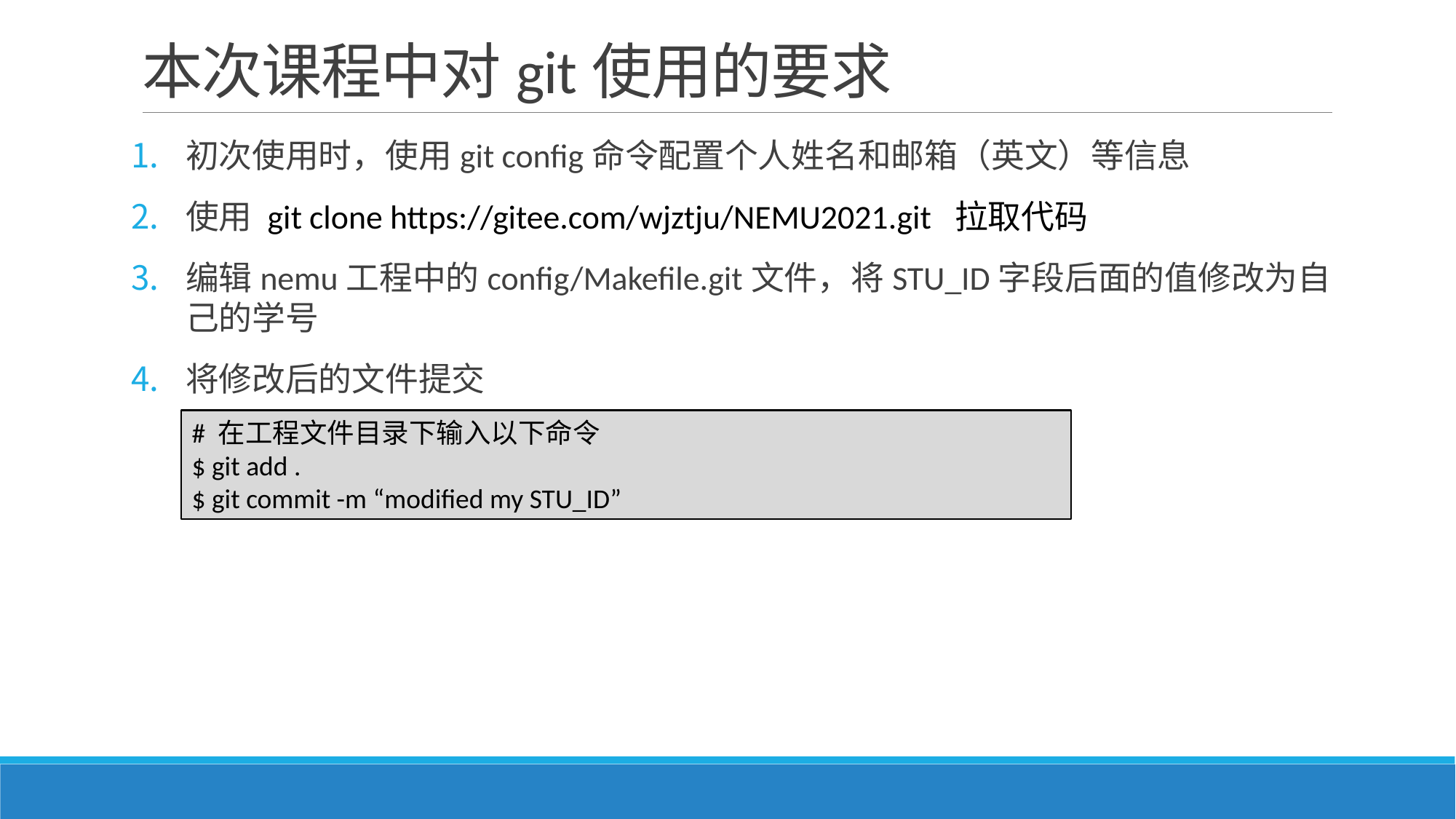

# 本次课程中对git使用的要求
初次使用时，使用git config命令配置个人姓名和邮箱（英文）等信息
使用 git clone https://gitee.com/wjztju/NEMU2021.git  拉取代码
编辑nemu工程中的config/Makefile.git文件，将STU_ID字段后面的值修改为自己的学号
将修改后的文件提交

# 在工程文件目录下输入以下命令
$ git add .
$ git commit -m “modified my STU_ID”